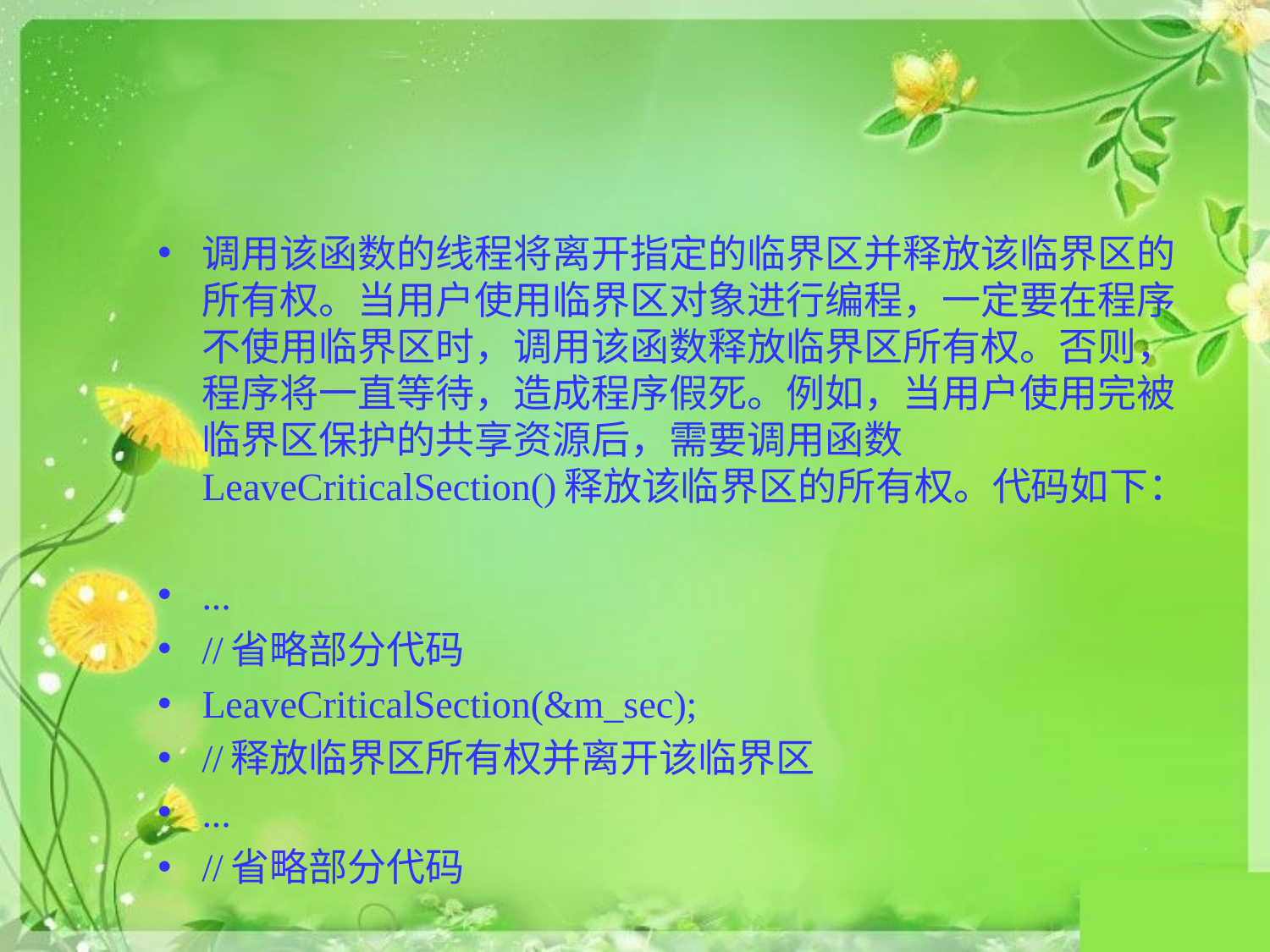

#
调用该函数的线程将离开指定的临界区并释放该临界区的所有权。当用户使用临界区对象进行编程，一定要在程序不使用临界区时，调用该函数释放临界区所有权。否则，程序将一直等待，造成程序假死。例如，当用户使用完被临界区保护的共享资源后，需要调用函数LeaveCriticalSection()释放该临界区的所有权。代码如下：

...
//省略部分代码
LeaveCriticalSection(&m_sec);
//释放临界区所有权并离开该临界区
...
//省略部分代码